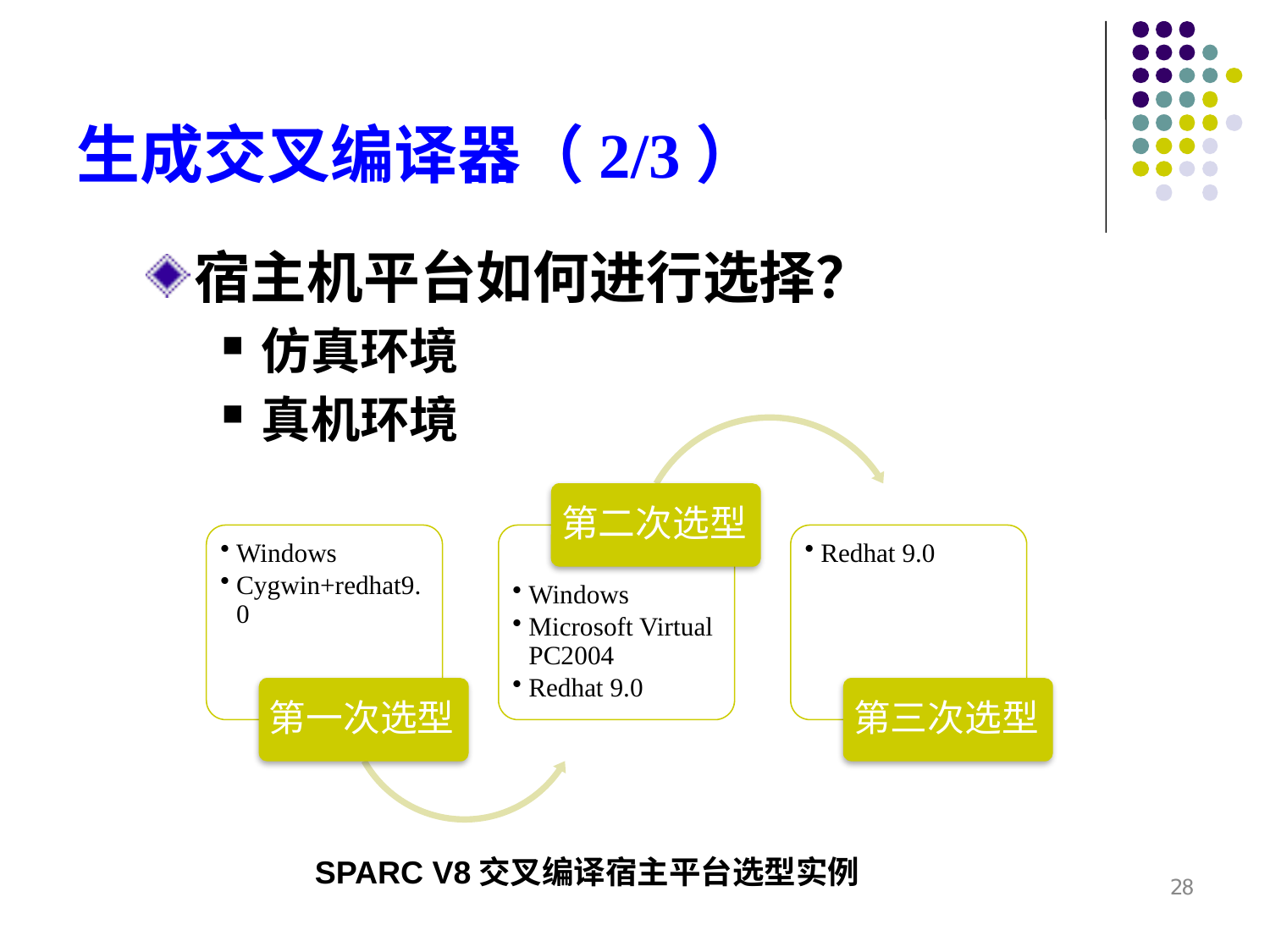

# 生成交叉编译器（2/3）
宿主机平台如何进行选择？
仿真环境
真机环境

Windows
Cygwin+redhat9.0
第一次选型
Windows
Microsoft Virtual PC2004
Redhat 9.0
第二次选型
Redhat 9.0
第三次选型
SPARC V8交叉编译宿主平台选型实例
28